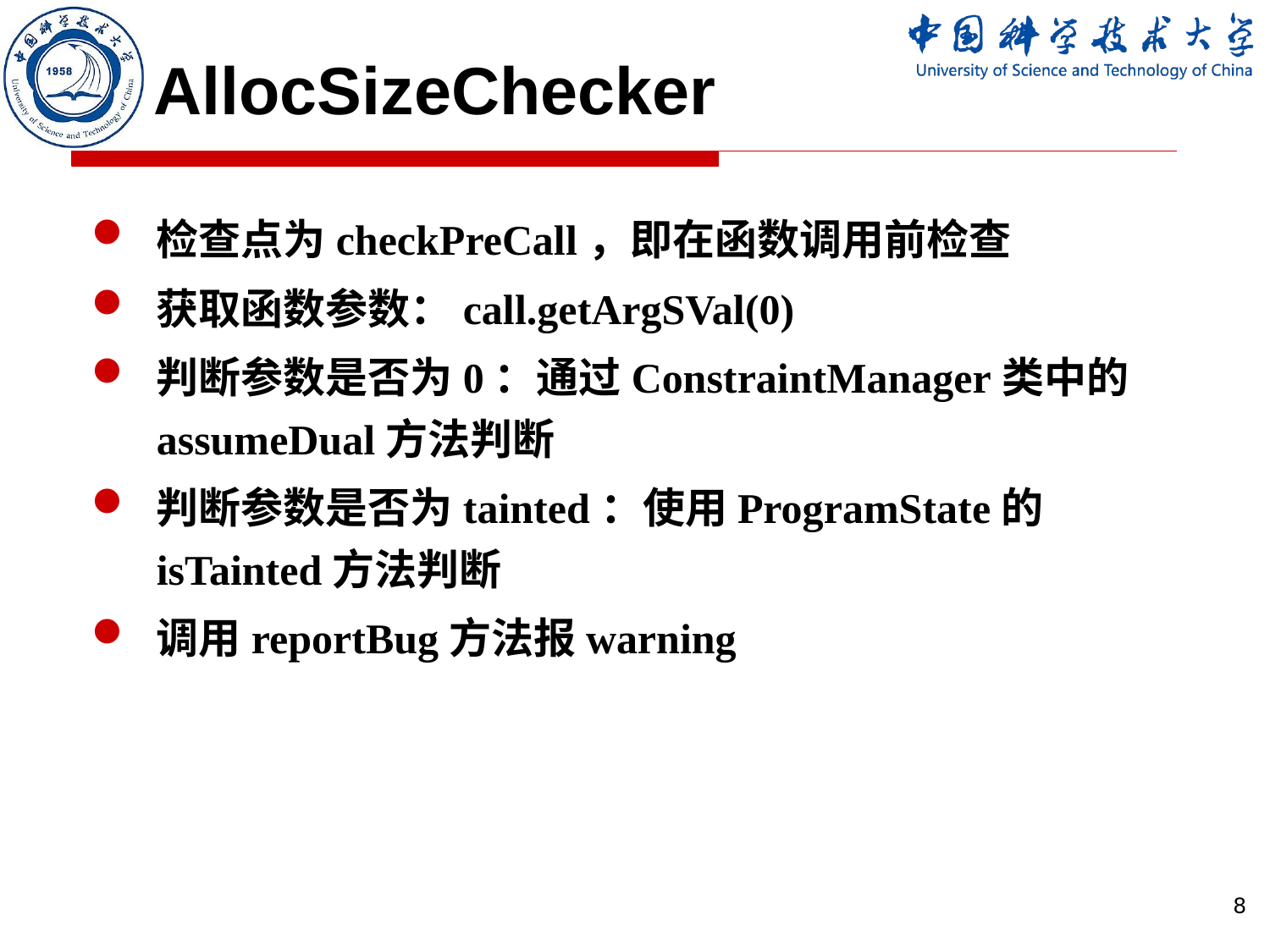

AllocSizeChecker
检查点为checkPreCall，即在函数调用前检查
获取函数参数：call.getArgSVal(0)
判断参数是否为0：通过ConstraintManager类中的assumeDual方法判断
判断参数是否为tainted：使用ProgramState的isTainted方法判断
调用reportBug方法报warning

8